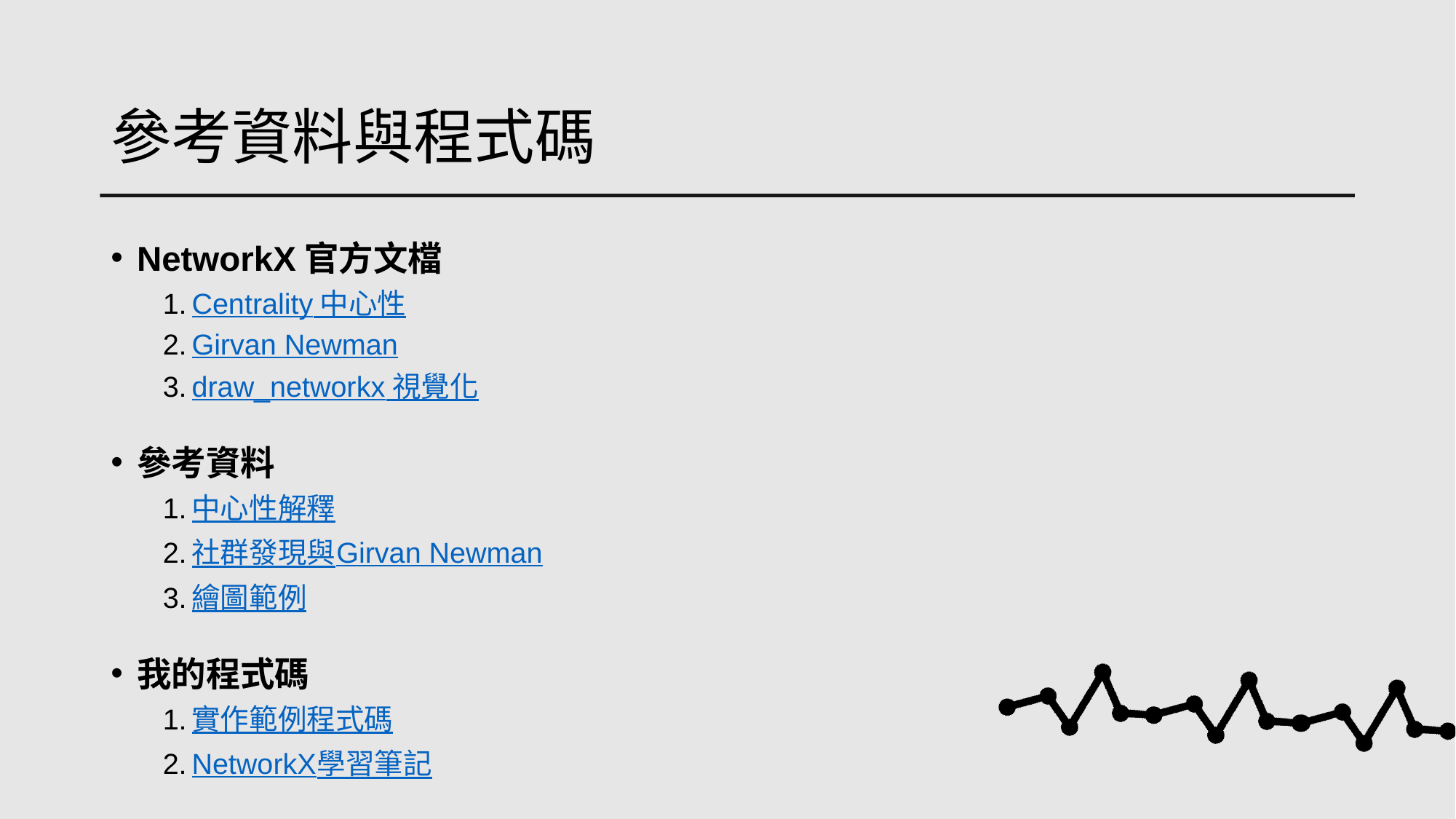

# 參考資料與程式碼
NetworkX官方文檔
Centrality 中心性
Girvan Newman
draw_networkx 視覺化
參考資料
中心性解釋
社群發現與Girvan Newman
繪圖範例
我的程式碼
實作範例程式碼
NetworkX學習筆記